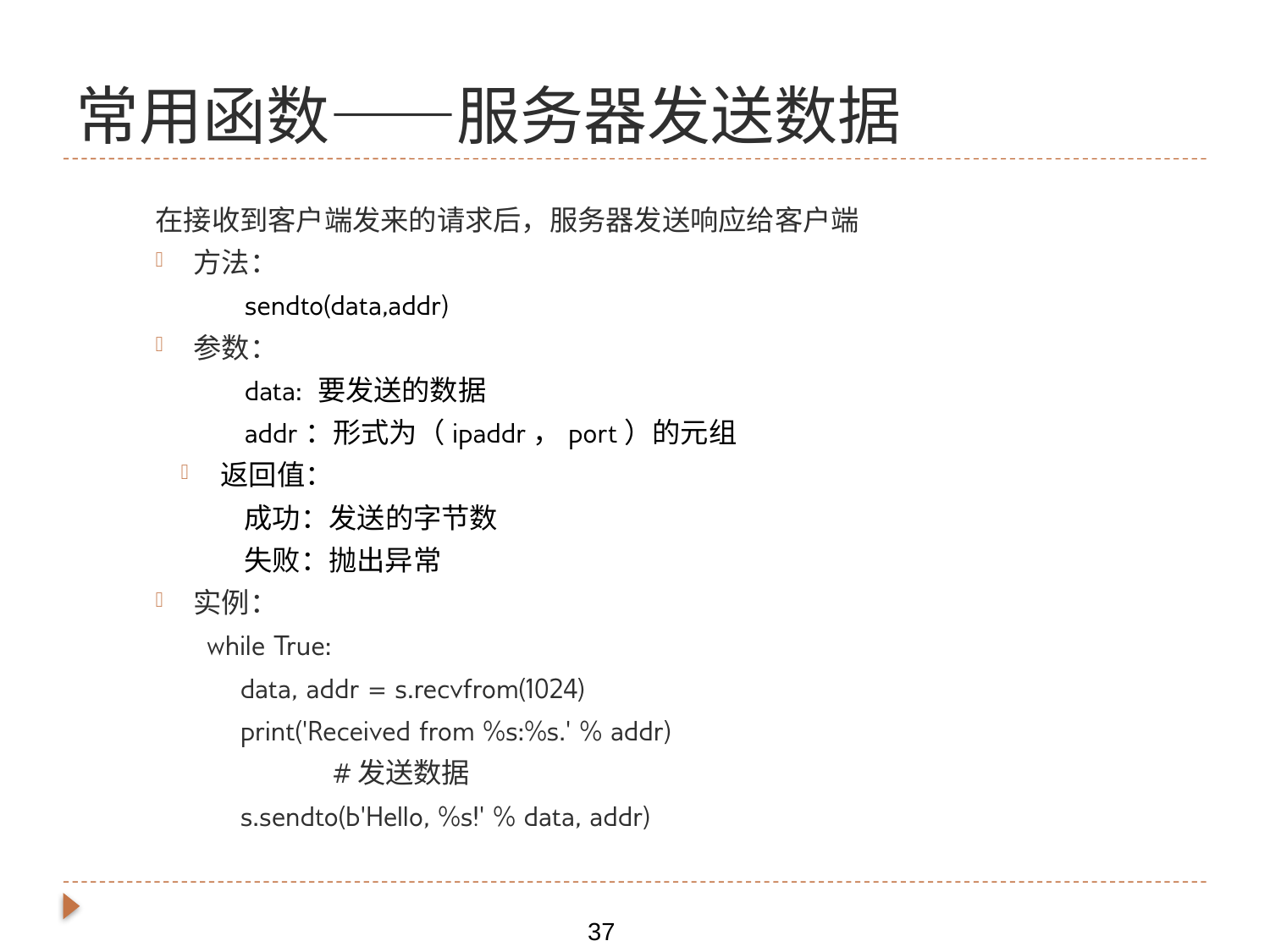

# 常用函数——服务器发送数据
在接收到客户端发来的请求后，服务器发送响应给客户端
方法：
sendto(data,addr)
参数：
data: 要发送的数据
addr：形式为（ipaddr，port）的元组
返回值：
成功：发送的字节数
失败：抛出异常
实例：
   while True:
       data, addr = s.recvfrom(1024)
       print('Received from %s:%s.' % addr)
	   #发送数据
       s.sendto(b'Hello, %s!' % data, addr)
37